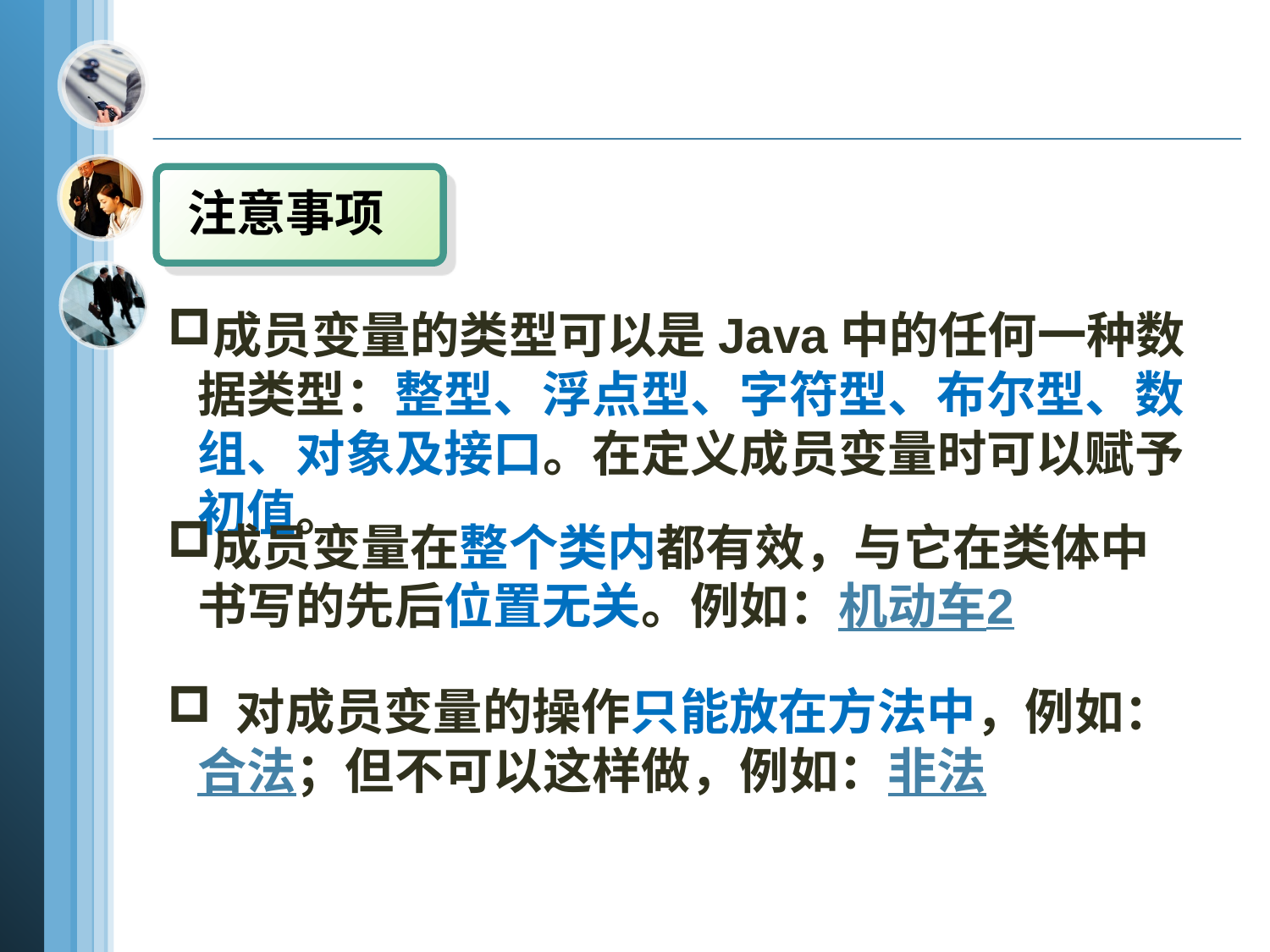

注意事项
成员变量的类型可以是Java中的任何一种数据类型：整型、浮点型、字符型、布尔型、数组、对象及接口。在定义成员变量时可以赋予初值。
成员变量在整个类内都有效，与它在类体中书写的先后位置无关。例如：机动车2
 对成员变量的操作只能放在方法中，例如：合法；但不可以这样做，例如：非法